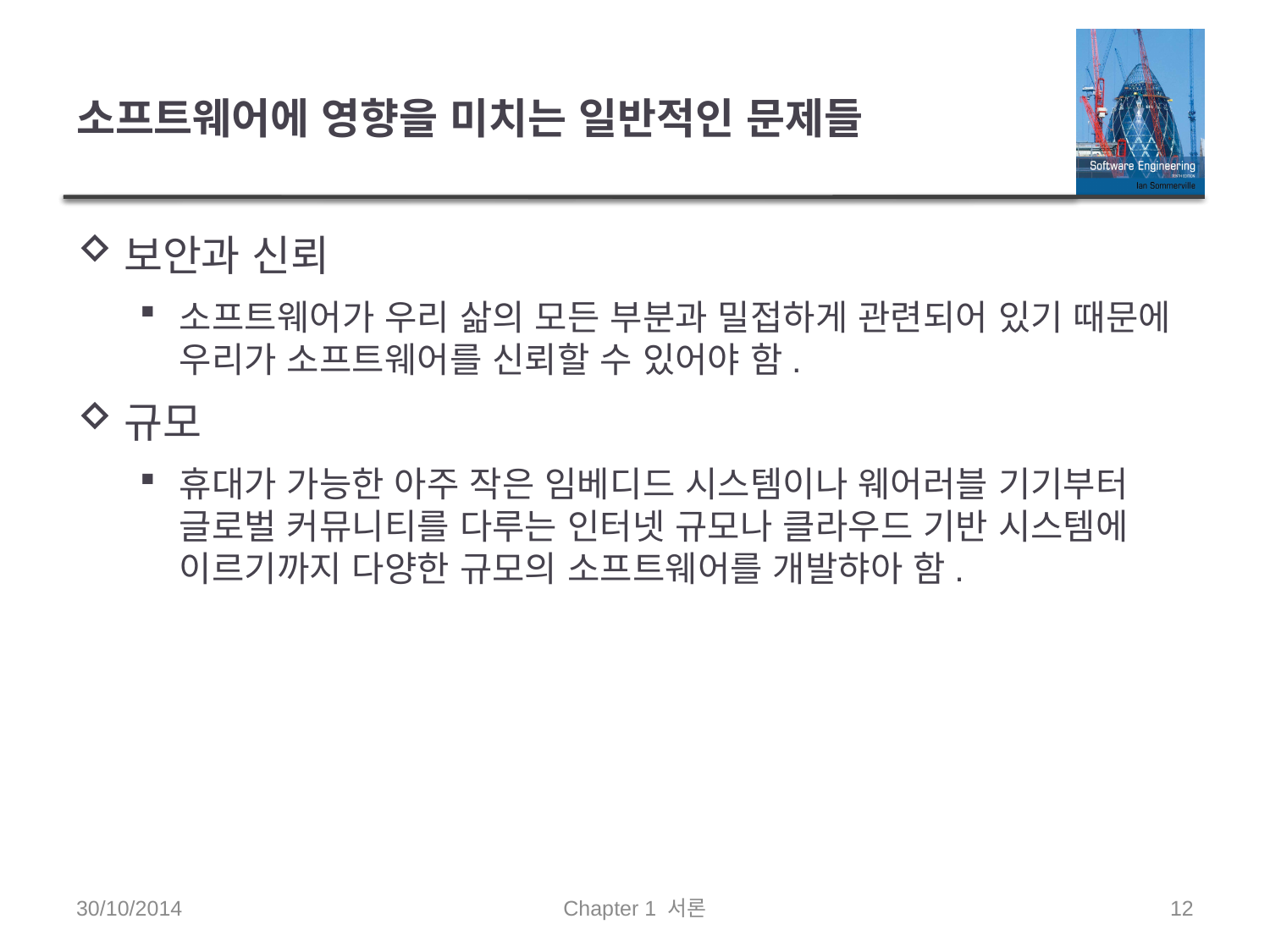

# 소프트웨어에 영향을 미치는 일반적인 문제들
보안과 신뢰
소프트웨어가 우리 삶의 모든 부분과 밀접하게 관련되어 있기 때문에 우리가 소프트웨어를 신뢰할 수 있어야 함.
규모
휴대가 가능한 아주 작은 임베디드 시스템이나 웨어러블 기기부터 글로벌 커뮤니티를 다루는 인터넷 규모나 클라우드 기반 시스템에 이르기까지 다양한 규모의 소프트웨어를 개발햐아 함.
30/10/2014
Chapter 1 서론
12